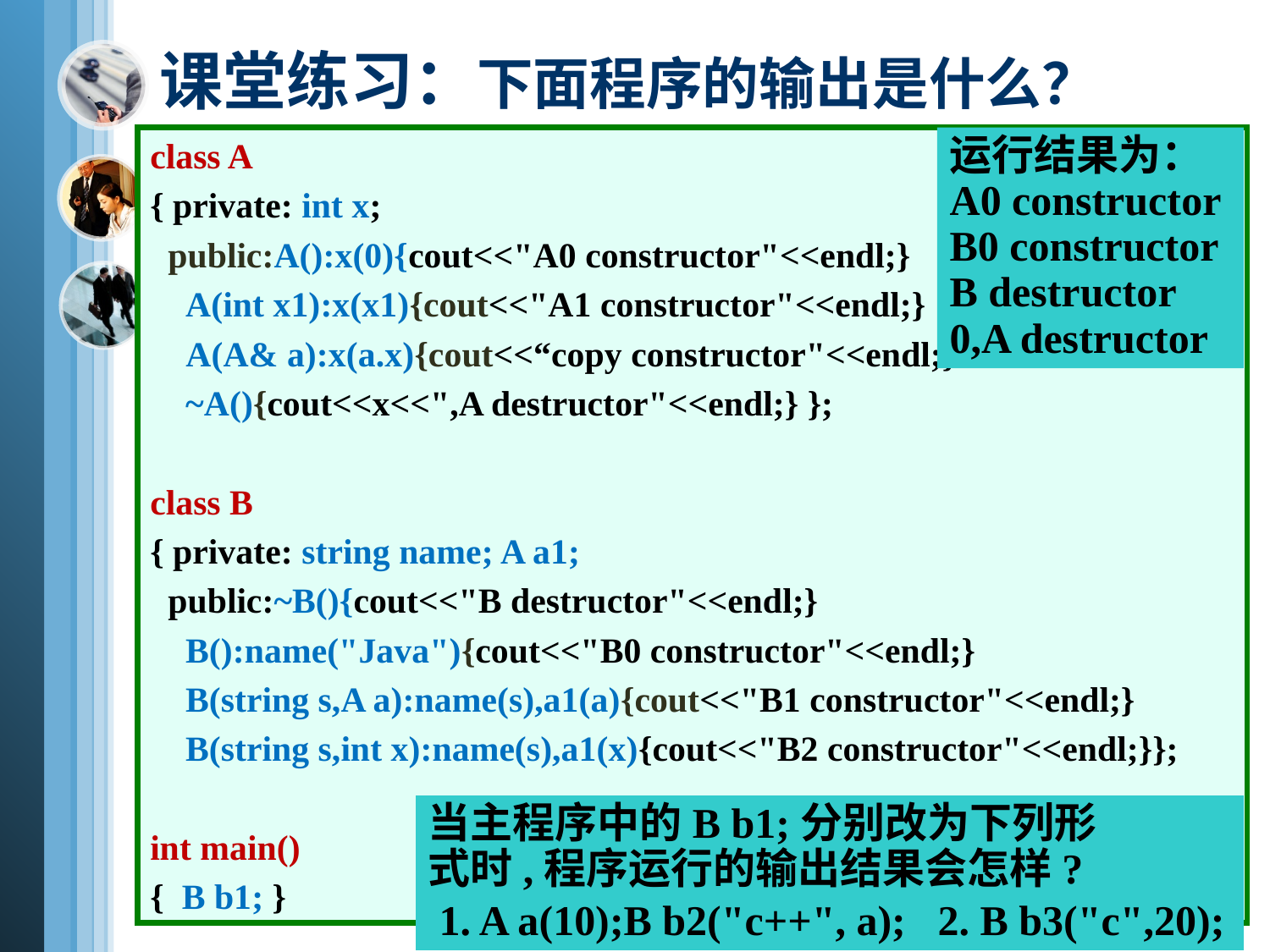

# 课堂练习：下面程序的输出是什么？
class A
{ private: int x;
  public:A():x(0){cout<<"A0 constructor"<<endl;}
    A(int x1):x(x1){cout<<"A1 constructor"<<endl;}
    A(A& a):x(a.x){cout<<“copy constructor"<<endl;}
    ~A(){cout<<x<<",A destructor"<<endl;} };

class B
{ private: string name; A a1;
  public:~B(){cout<<"B destructor"<<endl;}
    B():name("Java"){cout<<"B0 constructor"<<endl;}
    B(string s,A a):name(s),a1(a){cout<<"B1 constructor"<<endl;}
    B(string s,int x):name(s),a1(x){cout<<"B2 constructor"<<endl;}};

int main()
{  B b1; }
运行结果为：
A0 constructor
B0 constructor
B destructor
0,A destructor
当主程序中的B b1;分别改为下列形
式时,程序运行的输出结果会怎样?
 1. A a(10);B b2("c++", a);   2. B b3("c",20);